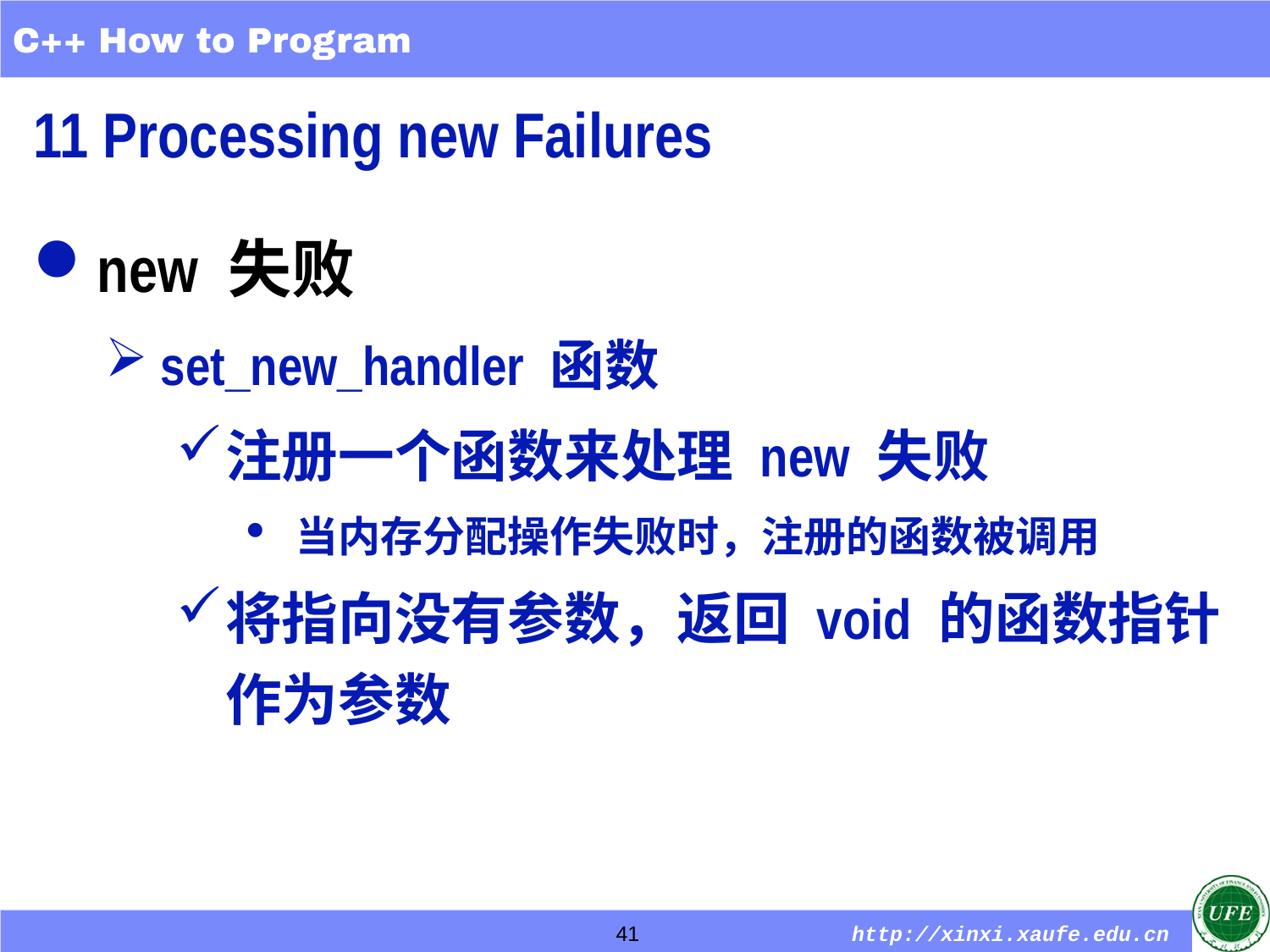

11 Processing new Failures
new 失败
set_new_handler 函数
注册一个函数来处理 new 失败
当内存分配操作失败时，注册的函数被调用
将指向没有参数，返回 void 的函数指针作为参数
41